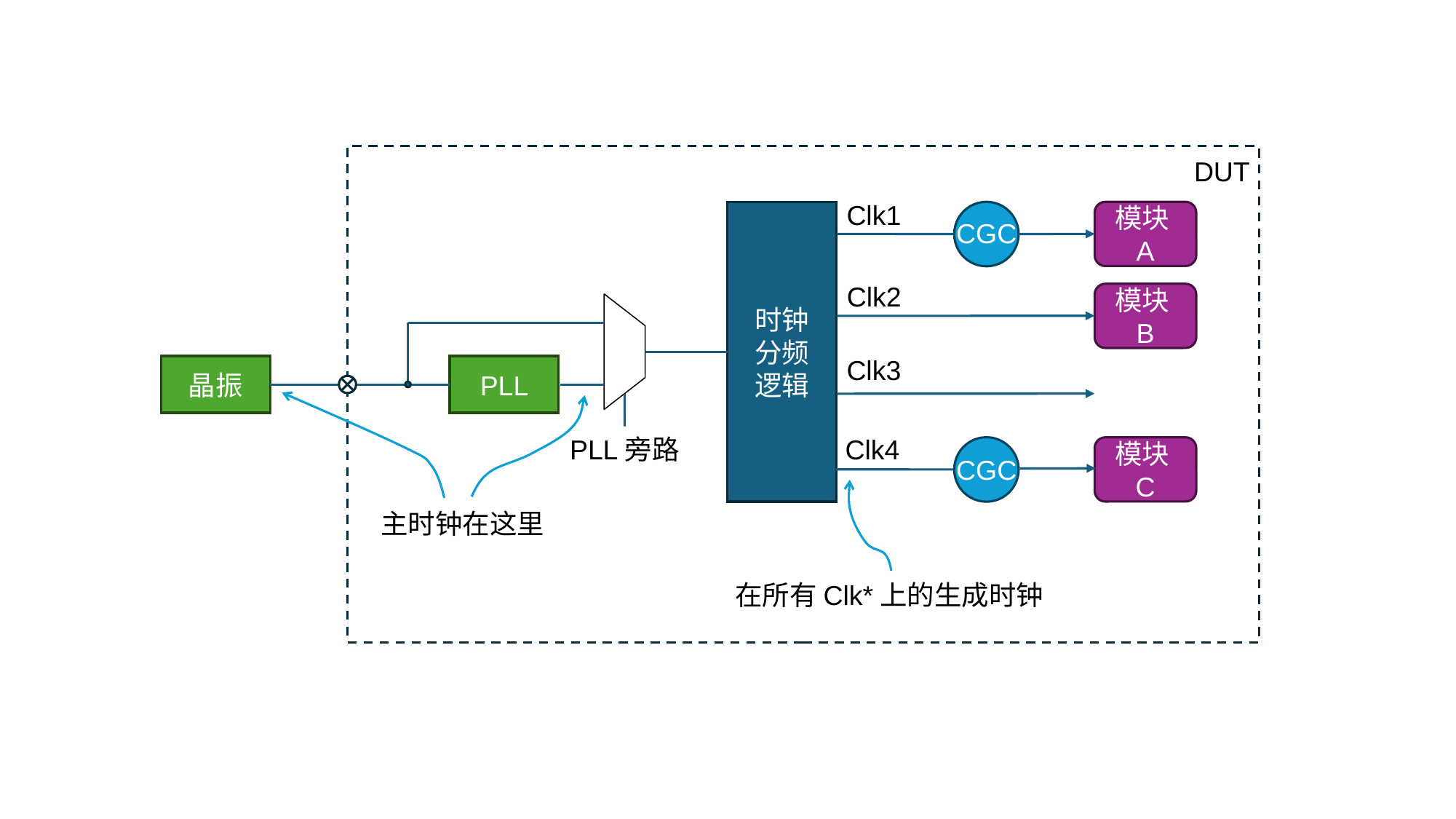

DUT
Clk1
时钟
分频
逻辑

模块A
CGC
Clk2
模块B

Clk3
晶振
PLL

Clk4
PLL旁路

模块C
CGC

主时钟在这里
在所有Clk*上的生成时钟